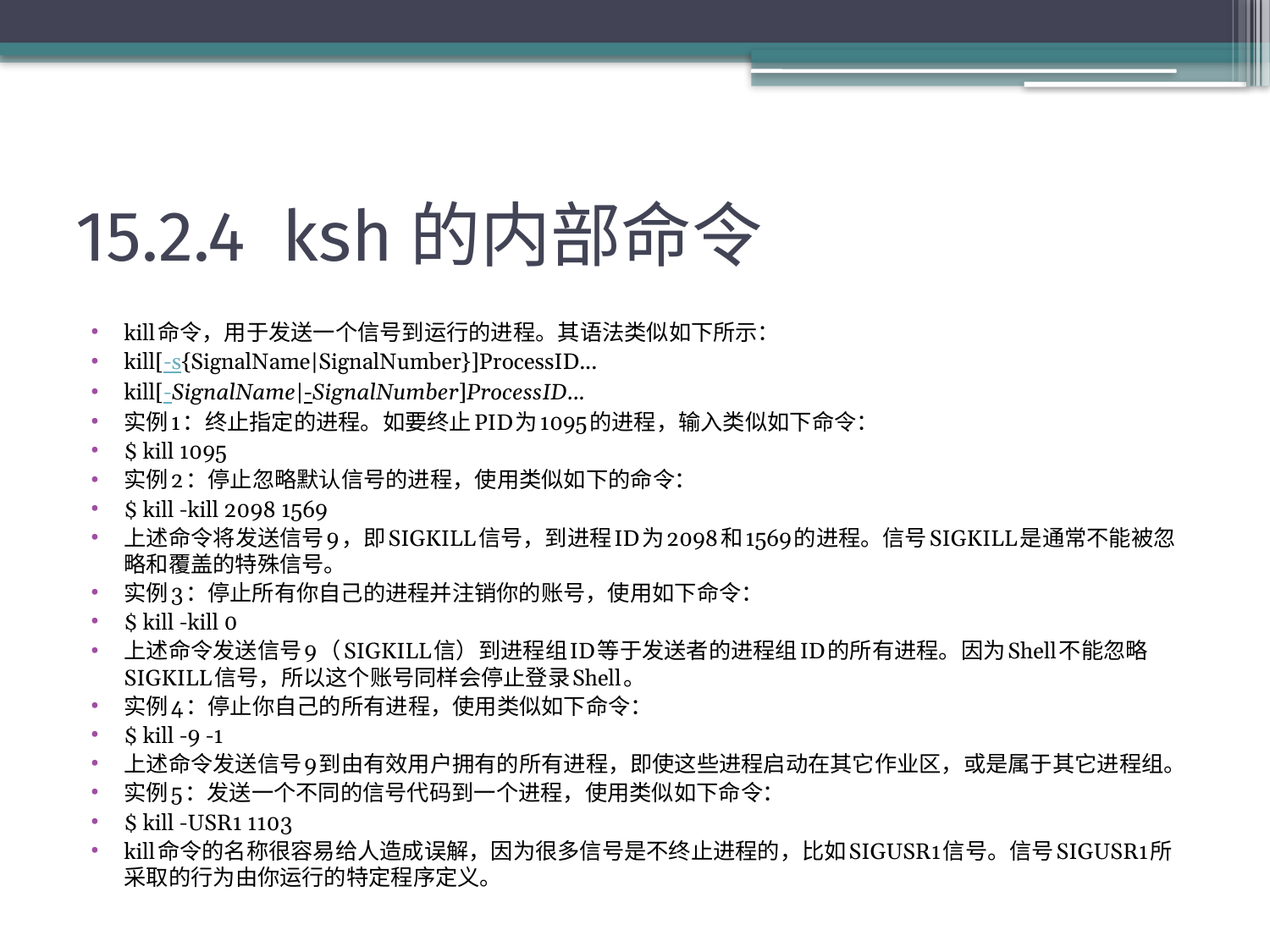

# 15.2.4  ksh的内部命令
kill命令，用于发送一个信号到运行的进程。其语法类似如下所示：
kill[-s{SignalName|SignalNumber}]ProcessID...
kill[-SignalName|-SignalNumber]ProcessID...
实例1：终止指定的进程。如要终止PID为1095的进程，输入类似如下命令：
$ kill 1095
实例2：停止忽略默认信号的进程，使用类似如下的命令：
$ kill -kill 2098 1569
上述命令将发送信号9，即SIGKILL信号，到进程ID为2098和1569的进程。信号SIGKILL是通常不能被忽略和覆盖的特殊信号。
实例3：停止所有你自己的进程并注销你的账号，使用如下命令：
$ kill -kill 0
上述命令发送信号9（SIGKILL信）到进程组ID等于发送者的进程组ID的所有进程。因为Shell不能忽略SIGKILL信号，所以这个账号同样会停止登录Shell。
实例4：停止你自己的所有进程，使用类似如下命令：
$ kill -9 -1
上述命令发送信号9到由有效用户拥有的所有进程，即使这些进程启动在其它作业区，或是属于其它进程组。
实例5：发送一个不同的信号代码到一个进程，使用类似如下命令：
$ kill -USR1 1103
kill命令的名称很容易给人造成误解，因为很多信号是不终止进程的，比如SIGUSR1信号。信号SIGUSR1所采取的行为由你运行的特定程序定义。